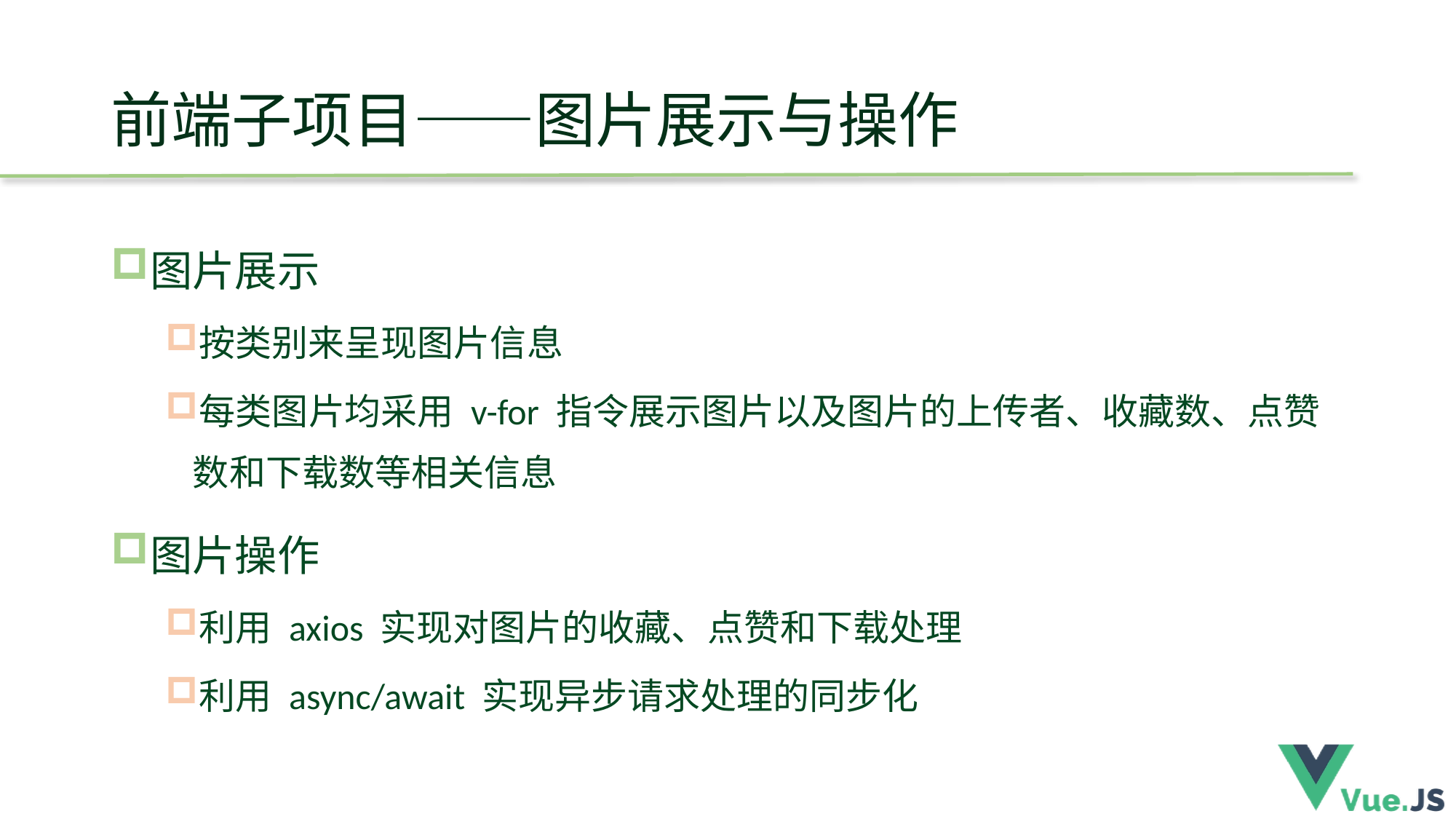

# 前端子项目——图片展示与操作
图片展示
按类别来呈现图片信息
每类图片均采用 v-for 指令展示图片以及图片的上传者、收藏数、点赞数和下载数等相关信息
图片操作
利用 axios 实现对图片的收藏、点赞和下载处理
利用 async/await 实现异步请求处理的同步化